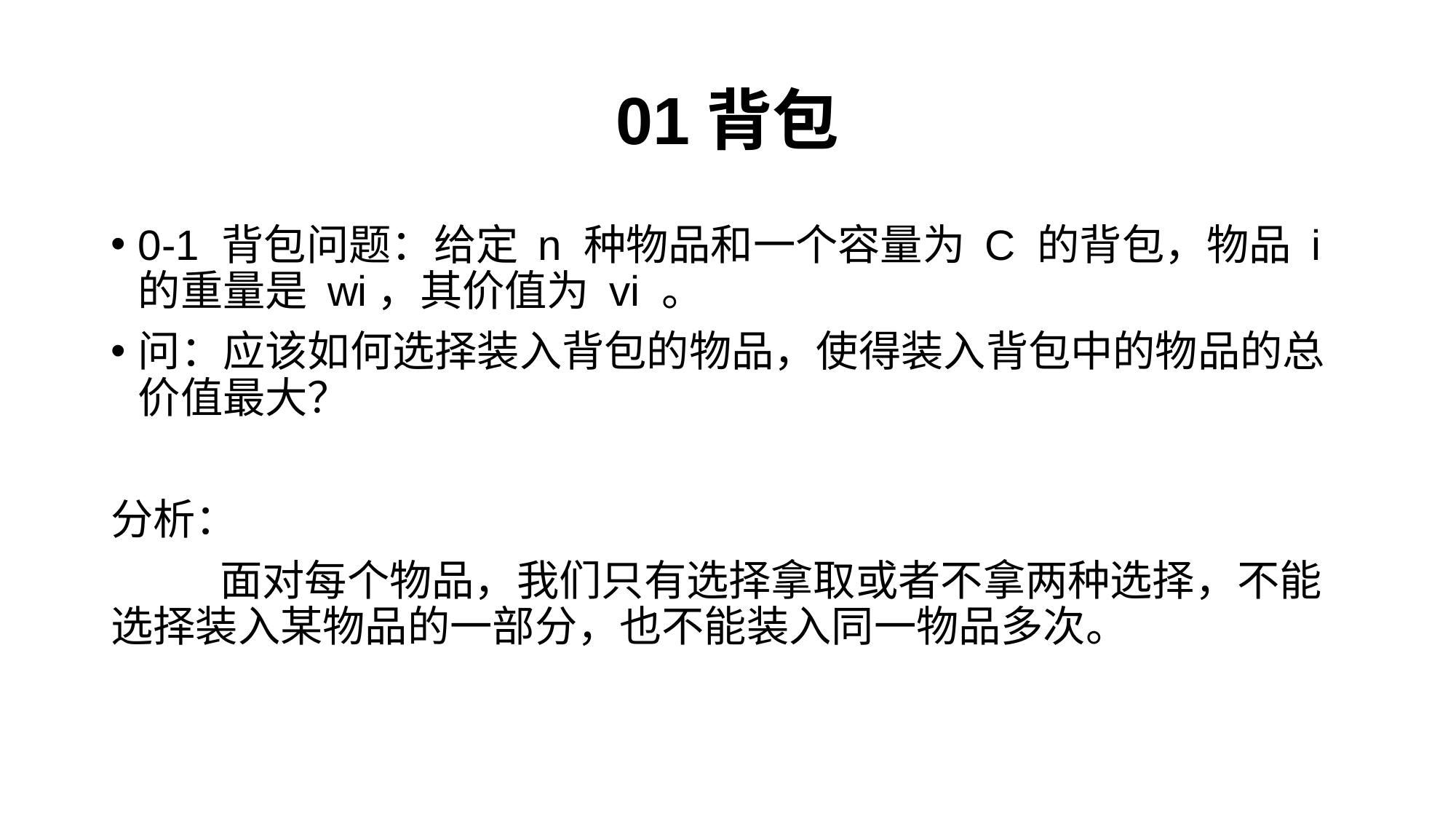

# 01背包
0-1 背包问题：给定 n 种物品和一个容量为 C 的背包，物品 i 的重量是 wi，其价值为 vi 。
问：应该如何选择装入背包的物品，使得装入背包中的物品的总价值最大？

分析：
	面对每个物品，我们只有选择拿取或者不拿两种选择，不能选择装入某物品的一部分，也不能装入同一物品多次。